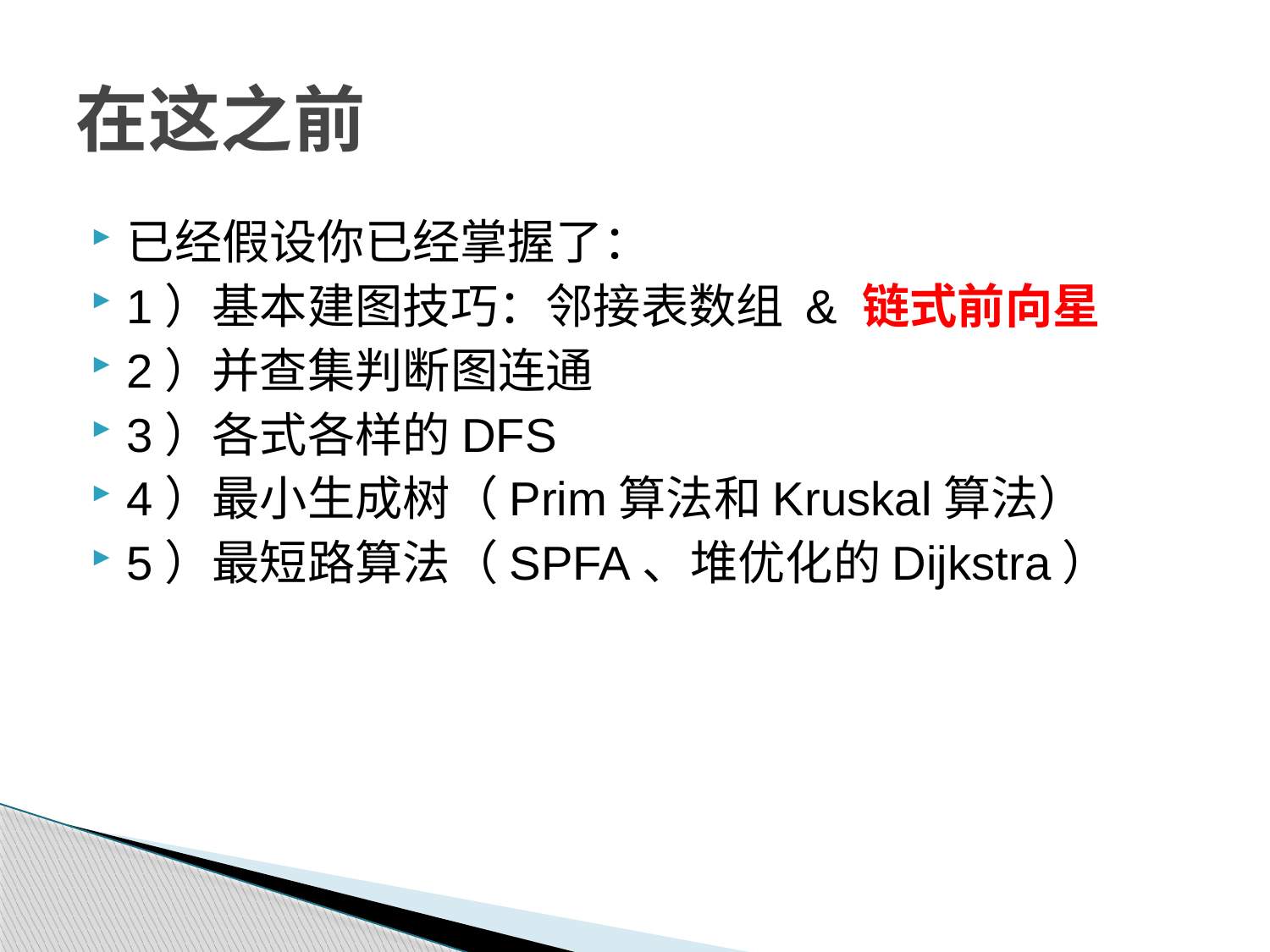

# 在这之前
已经假设你已经掌握了：
1）基本建图技巧：邻接表数组 & 链式前向星
2）并查集判断图连通
3）各式各样的DFS
4）最小生成树（Prim算法和Kruskal算法）
5）最短路算法（SPFA、堆优化的Dijkstra）